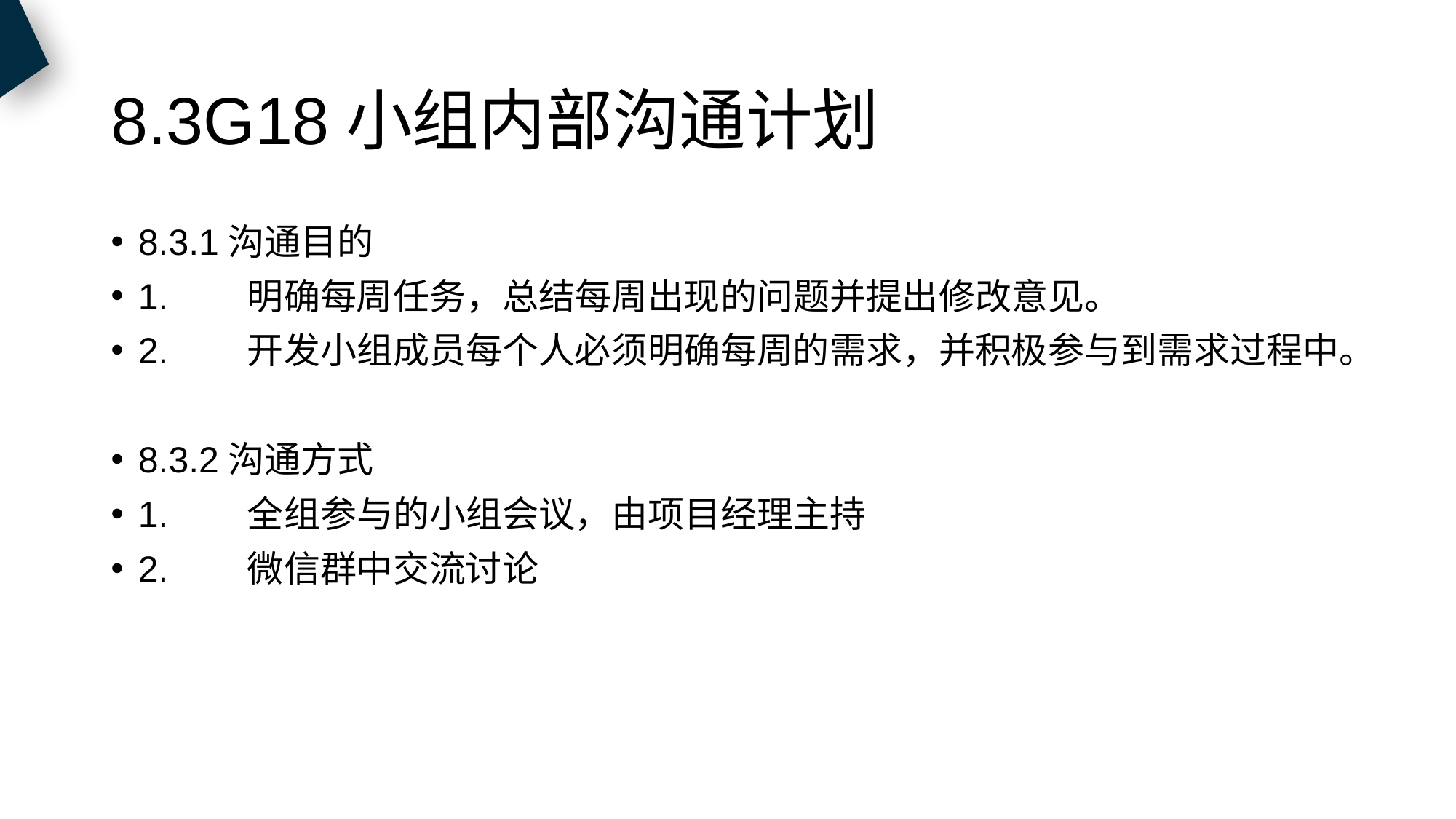

# 8.3G18小组内部沟通计划
8.3.1沟通目的
1.	明确每周任务，总结每周出现的问题并提出修改意见。
2.	开发小组成员每个人必须明确每周的需求，并积极参与到需求过程中。

8.3.2沟通方式
1.	全组参与的小组会议，由项目经理主持
2.	微信群中交流讨论